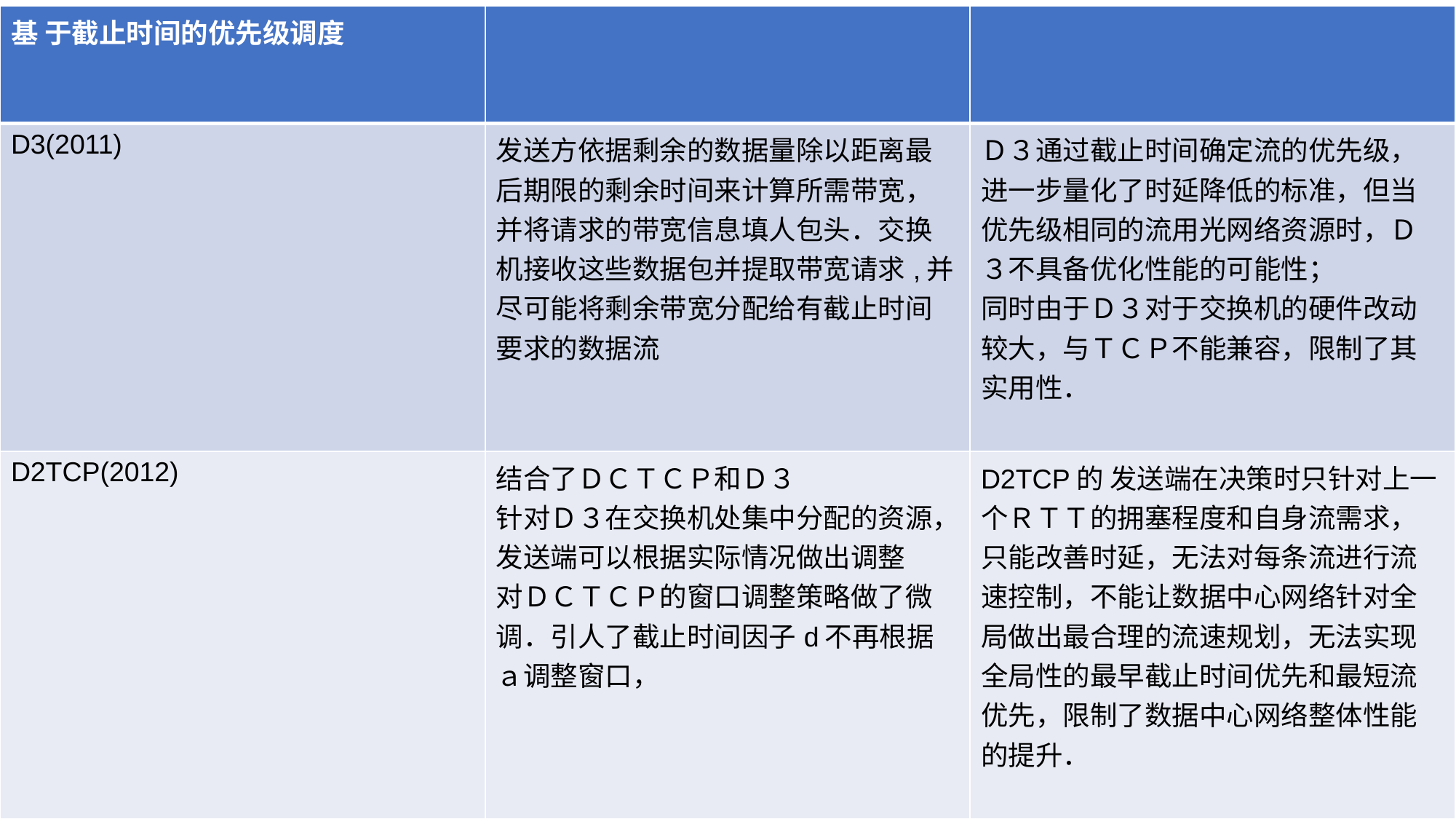

| 基 于截止时间的优先级调度 |  |  |
| --- | --- | --- |
| D3(2011) | 发送方依据剩余的数据量除以距离最后期限的剩余时间来计算所需带宽，并将请求的带宽信息填人包头．交换机接收这些数据包并提取带宽请求,并尽可能将剩余带宽分配给有截止时间要求的数据流 | Ｄ３通过截止时间确定流的优先级，进一步量化了时延降低的标准，但当优先级相同的流用光网络资源时，Ｄ３不具备优化性能的可能性； 同时由于Ｄ３对于交换机的硬件改动较大，与ＴＣＰ不能兼容，限制了其实用性． |
| D2TCP(2012) | 结合了ＤＣＴＣＰ和Ｄ３ 针对Ｄ３在交换机处集中分配的资源，发送端可以根据实际情况做出调整 对ＤＣＴＣＰ的窗口调整策略做了微调．引人了截止时间因子d不再根据ａ调整窗口， | D2TCP的 发送端在决策时只针对上一个ＲＴＴ的拥塞程度和自身流需求，只能改善时延，无法对每条流进行流速控制，不能让数据中心网络针对全局做出最合理的流速规划，无法实现全局性的最早截止时间优先和最短流优先，限制了数据中心网络整体性能的提升． |